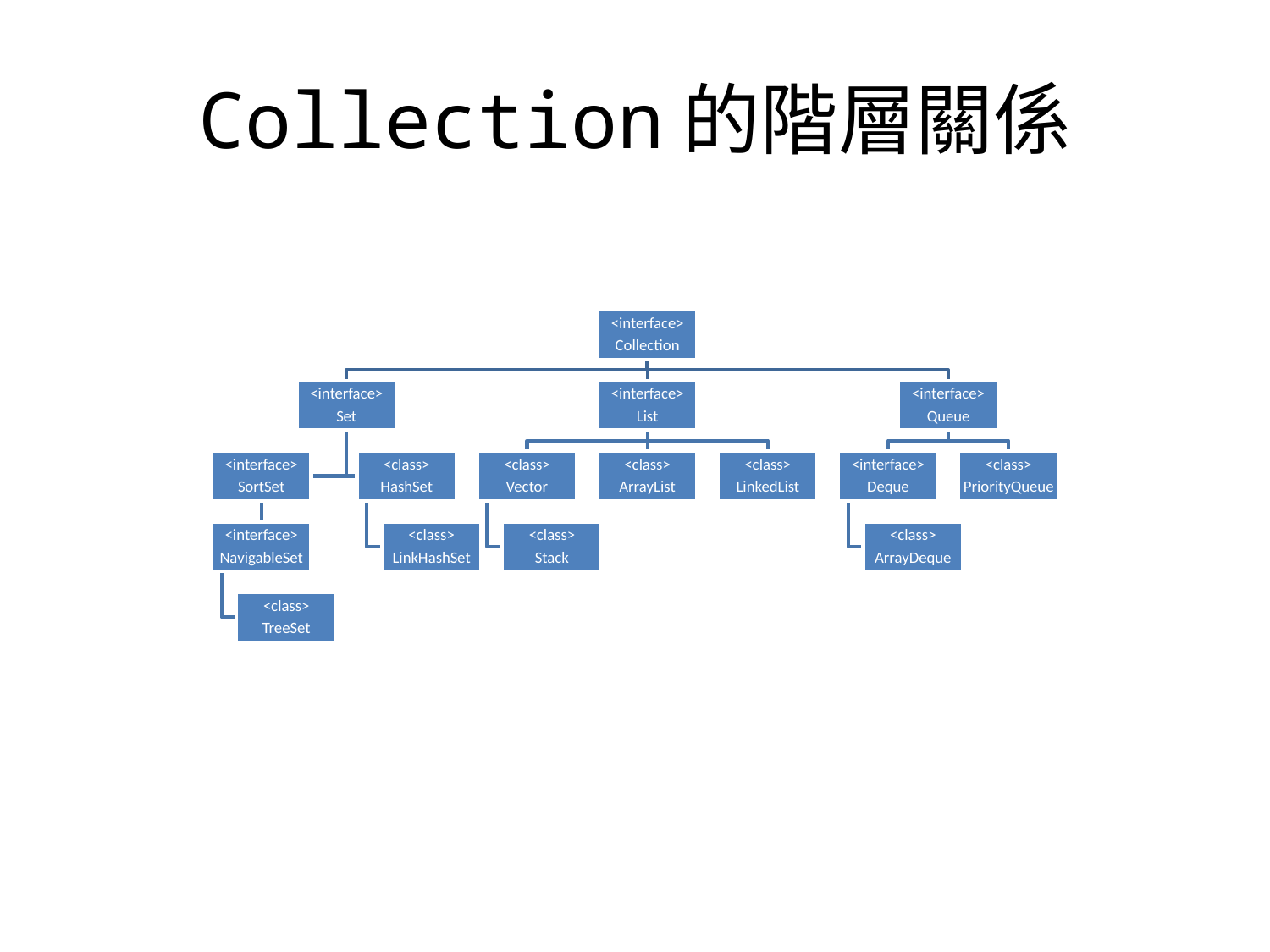

# Collection的階層關係
<interface>
Collection
<interface>
Set
<interface>
SortSet
<interface>
NavigableSet
<class>
TreeSet
<class>
HashSet
<class>
LinkHashSet
<interface>
List
<class>
Vector
<class>
Stack
<class>
ArrayList
<class>
LinkedList
<interface>
Queue
<interface>
Deque
<class>
ArrayDeque
<class>
PriorityQueue